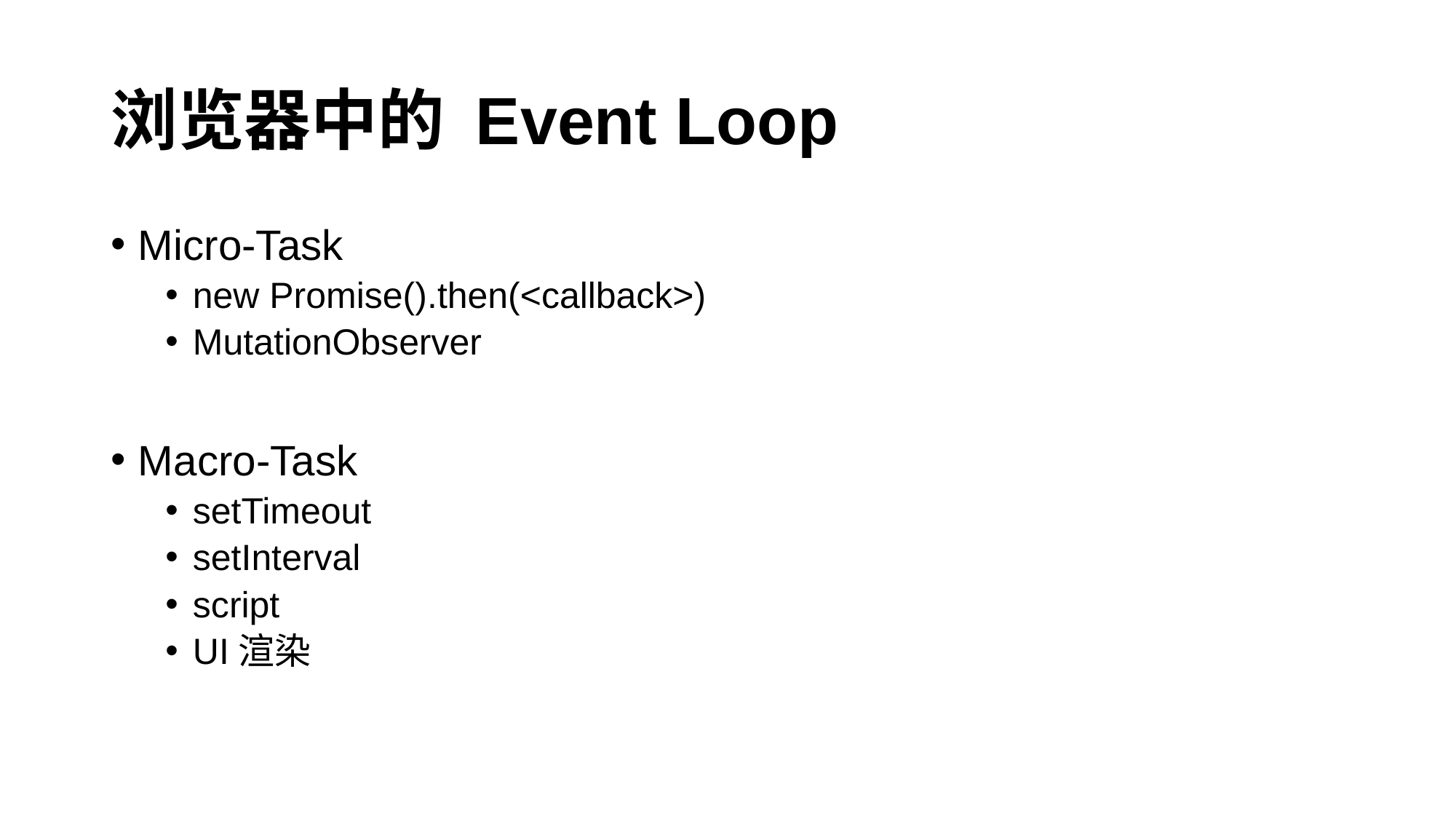

# 浏览器中的 Event Loop
Micro-Task
new Promise().then(<callback>)
MutationObserver

Macro-Task
setTimeout
setInterval
script
UI渲染